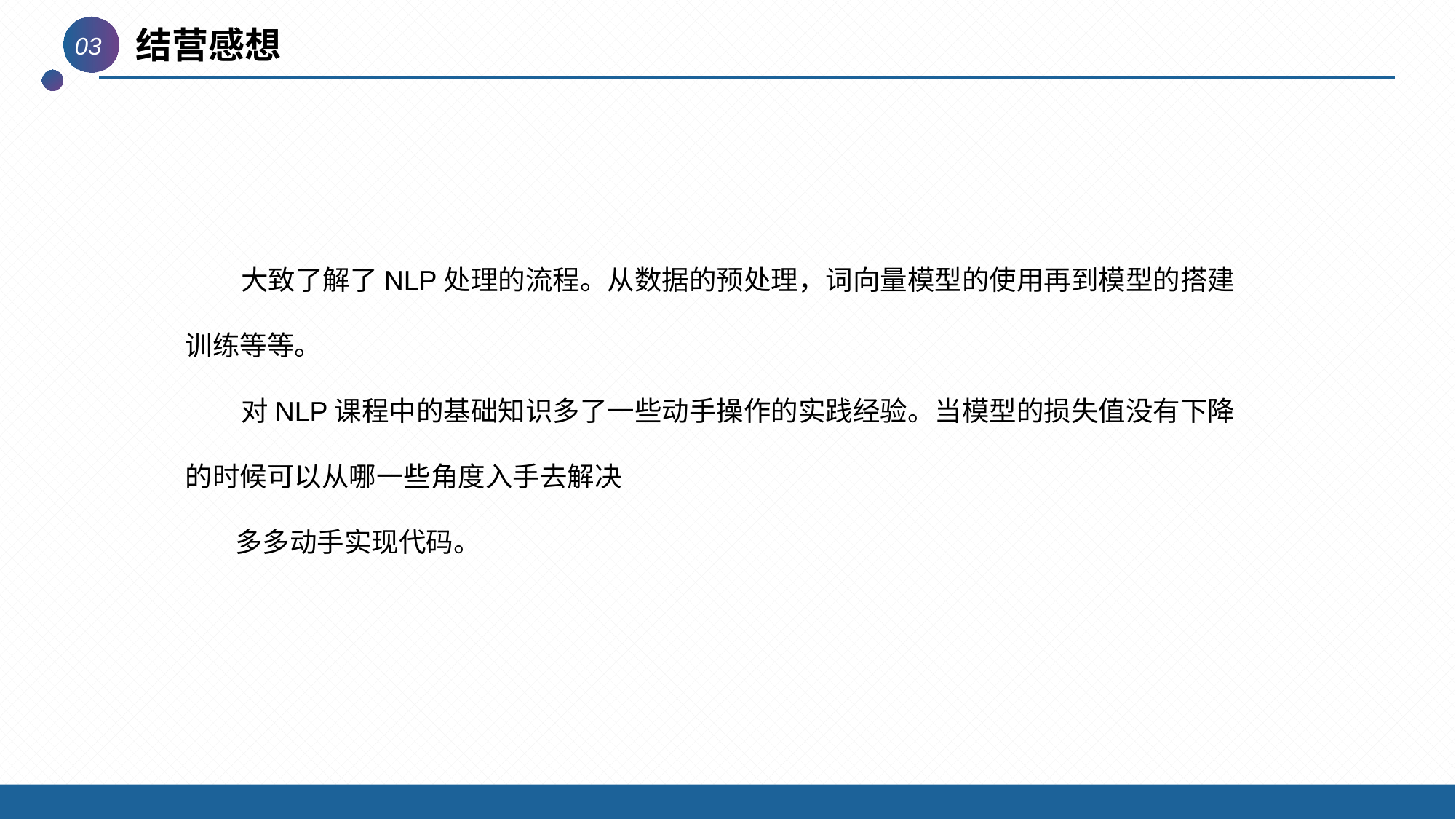

结营感想

03

        大致了解了NLP处理的流程。从数据的预处理，词向量模型的使用再到模型的搭建训练等等。
        对NLP课程中的基础知识多了一些动手操作的实践经验。当模型的损失值没有下降的时候可以从哪一些角度入手去解决
       多多动手实现代码。

自强不息 厚德载物
Tsinghua University of China